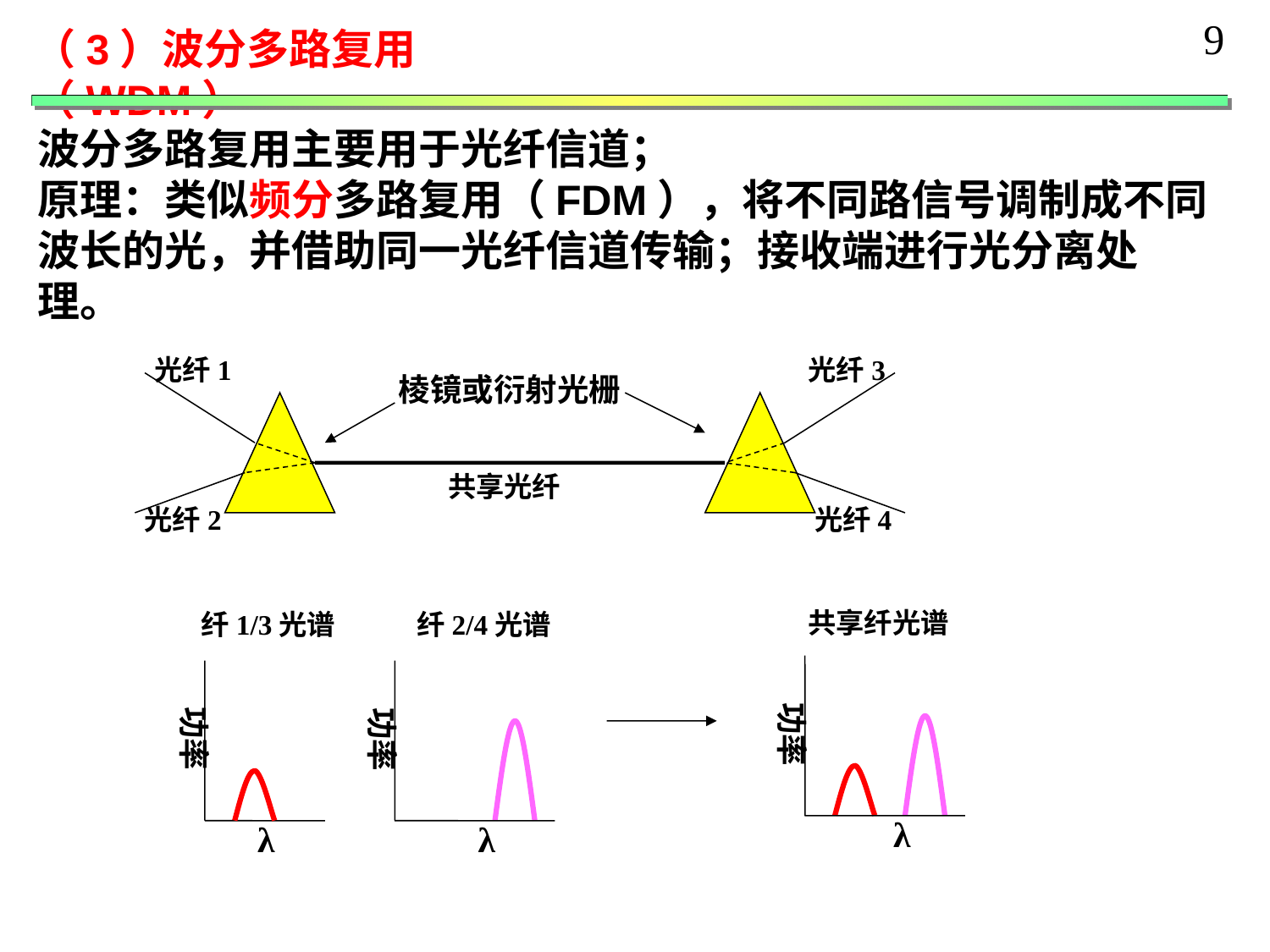

9
（3）波分多路复用（WDM）

波分多路复用主要用于光纤信道；
原理：类似频分多路复用（FDM），将不同路信号调制成不同波长的光，并借助同一光纤信道传输；接收端进行光分离处理。
光纤1
光纤3
棱镜或衍射光栅

共享光纤

光纤2
光纤4
共享纤光谱
纤1/3光谱
纤2/4光谱

功率
功率
功率

λ
λ
λ